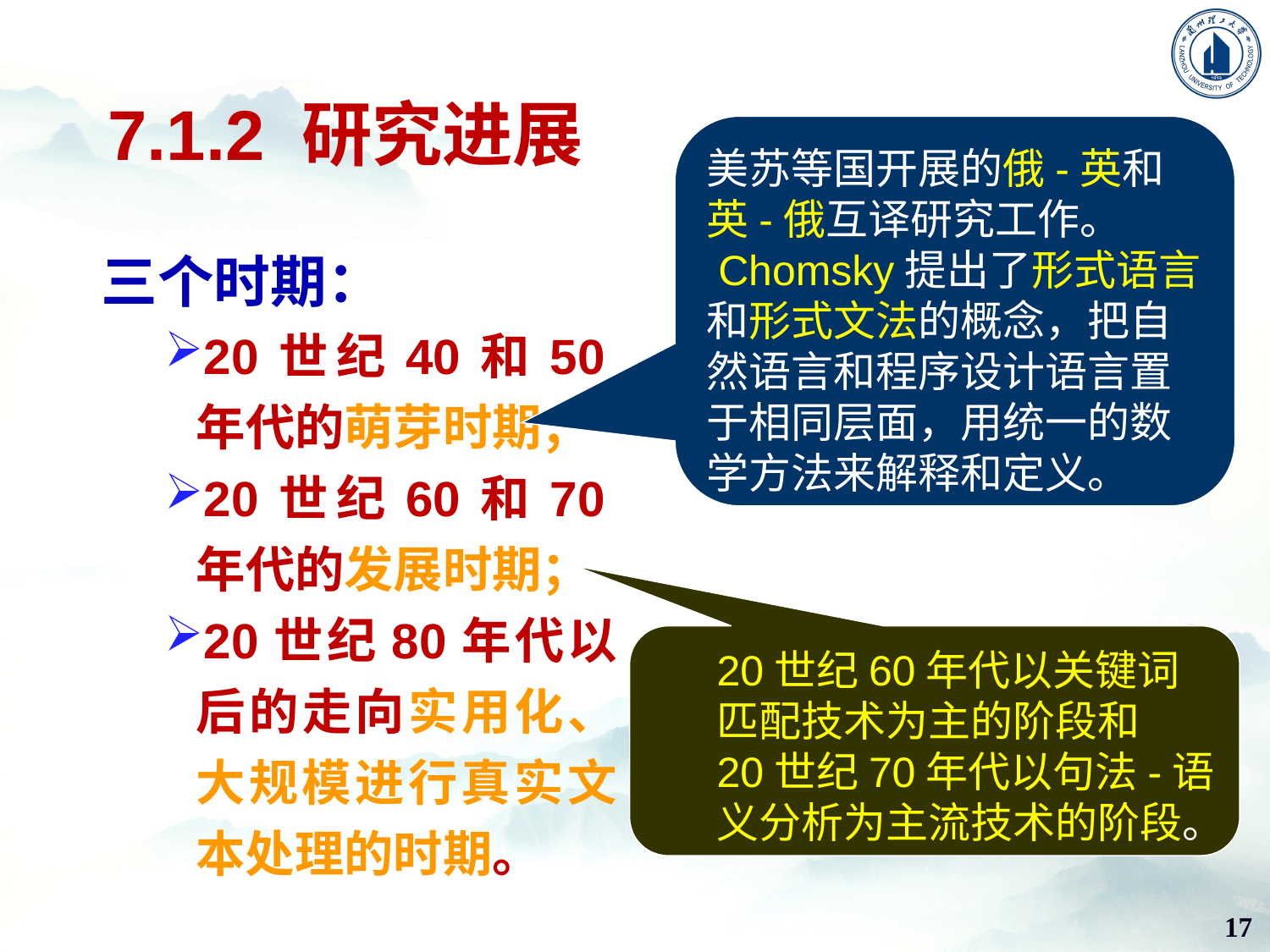

# 7.1.2 研究进展
美苏等国开展的俄-英和英-俄互译研究工作。
 Chomsky提出了形式语言和形式文法的概念，把自然语言和程序设计语言置于相同层面，用统一的数学方法来解释和定义。
三个时期：
20世纪40和50年代的萌芽时期；
20世纪60和70年代的发展时期；
20世纪80年代以后的走向实用化、大规模进行真实文本处理的时期。
20世纪60年代以关键词匹配技术为主的阶段和
20世纪70年代以句法-语义分析为主流技术的阶段。
17